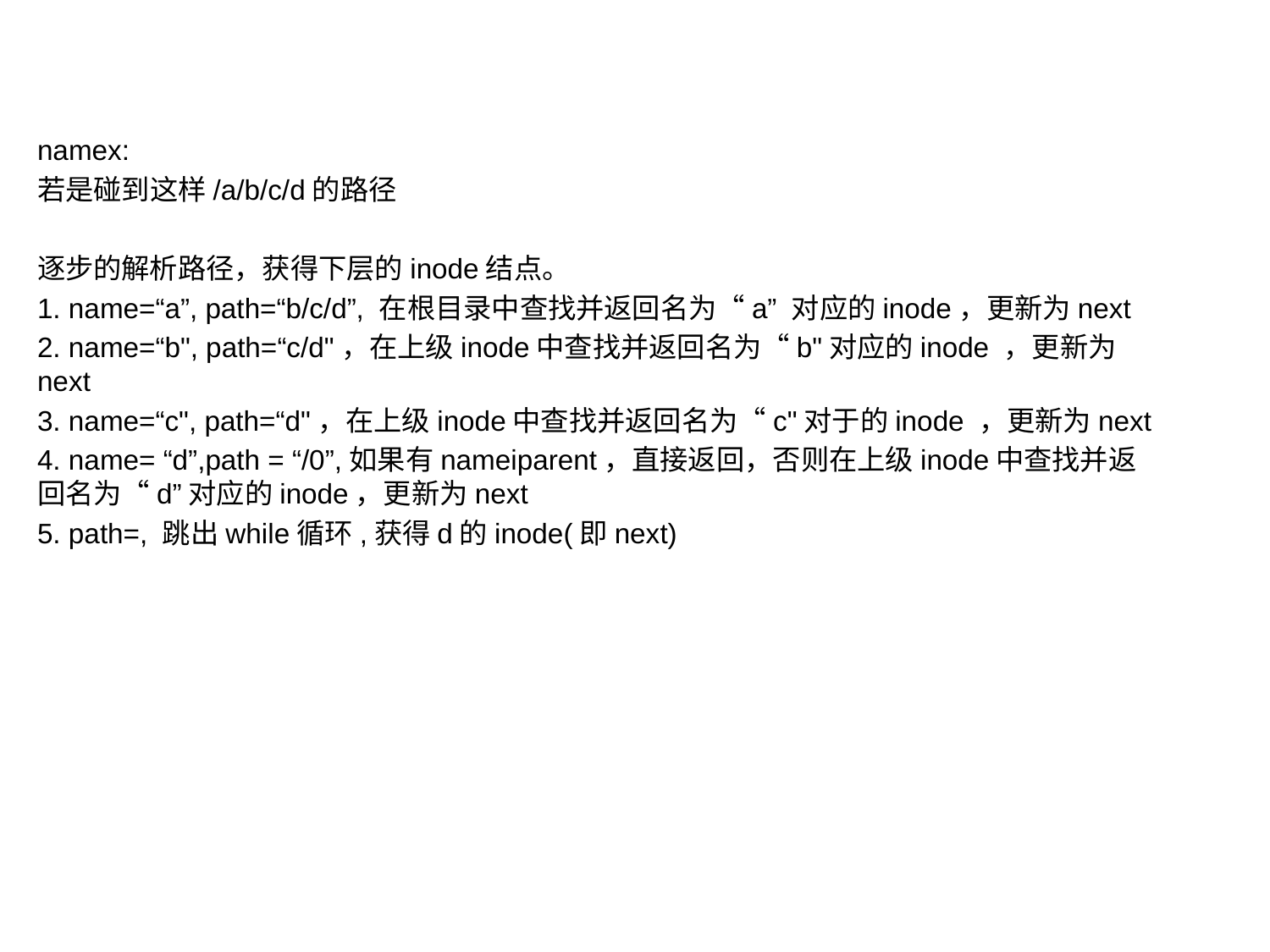

namex:
若是碰到这样/a/b/c/d的路径

逐步的解析路径，获得下层的inode结点。
1. name=“a”, path=“b/c/d”, 在根目录中查找并返回名为“a” 对应的inode，更新为next
2. name=“b", path=“c/d"，在上级inode中查找并返回名为“b"对应的inode ，更新为next
3. name=“c", path=“d"，在上级inode中查找并返回名为“c"对于的inode ，更新为next
4. name= “d”,path = “/0”,如果有nameiparent，直接返回，否则在上级inode中查找并返回名为“d”对应的inode，更新为next
5. path=, 跳出while循环,获得d的inode(即next)